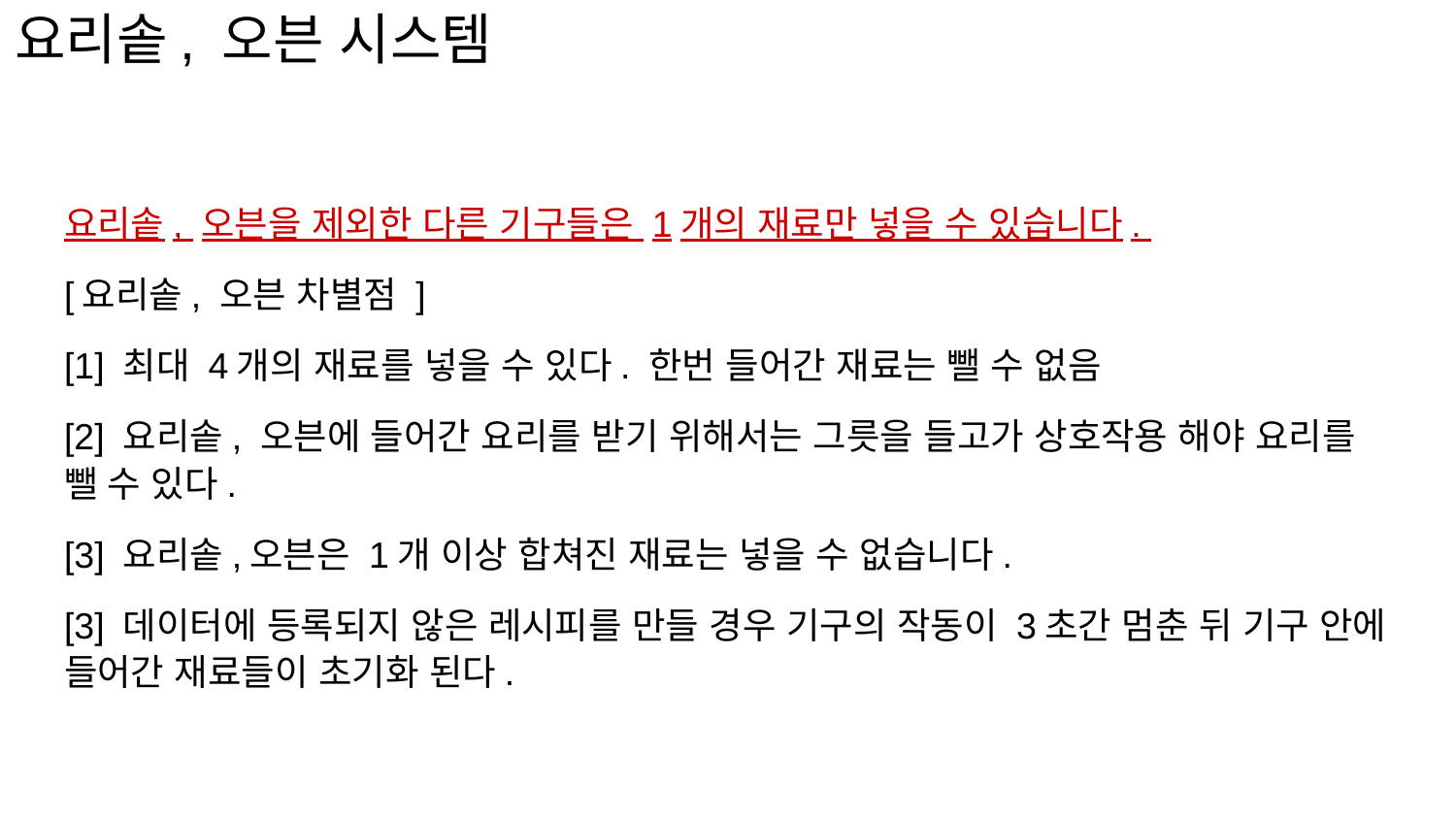

# 요리솥, 오븐 시스템
요리솥, 오븐을 제외한 다른 기구들은 1개의 재료만 넣을 수 있습니다.
[요리솥, 오븐 차별점 ]
[1] 최대 4개의 재료를 넣을 수 있다. 한번 들어간 재료는 뺄 수 없음
[2] 요리솥, 오븐에 들어간 요리를 받기 위해서는 그릇을 들고가 상호작용 해야 요리를 뺄 수 있다.
[3] 요리솥,오븐은 1개 이상 합쳐진 재료는 넣을 수 없습니다.
[3] 데이터에 등록되지 않은 레시피를 만들 경우 기구의 작동이 3초간 멈춘 뒤 기구 안에 들어간 재료들이 초기화 된다.